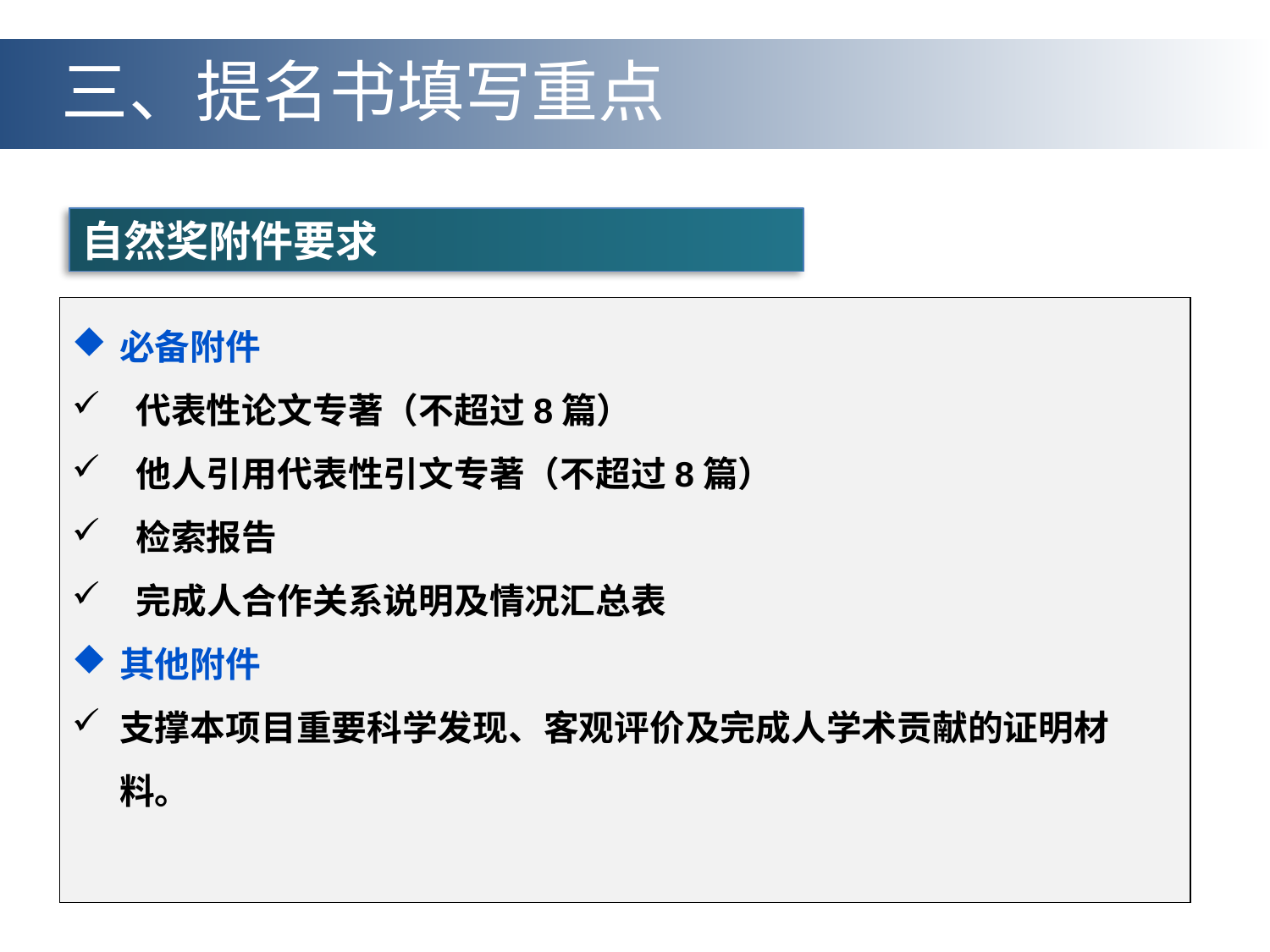

三、提名书填写重点

自然奖附件要求
必备附件
 代表性论文专著（不超过8篇）
 他人引用代表性引文专著（不超过8篇）
 检索报告
 完成人合作关系说明及情况汇总表
其他附件
支撑本项目重要科学发现、客观评价及完成人学术贡献的证明材料。